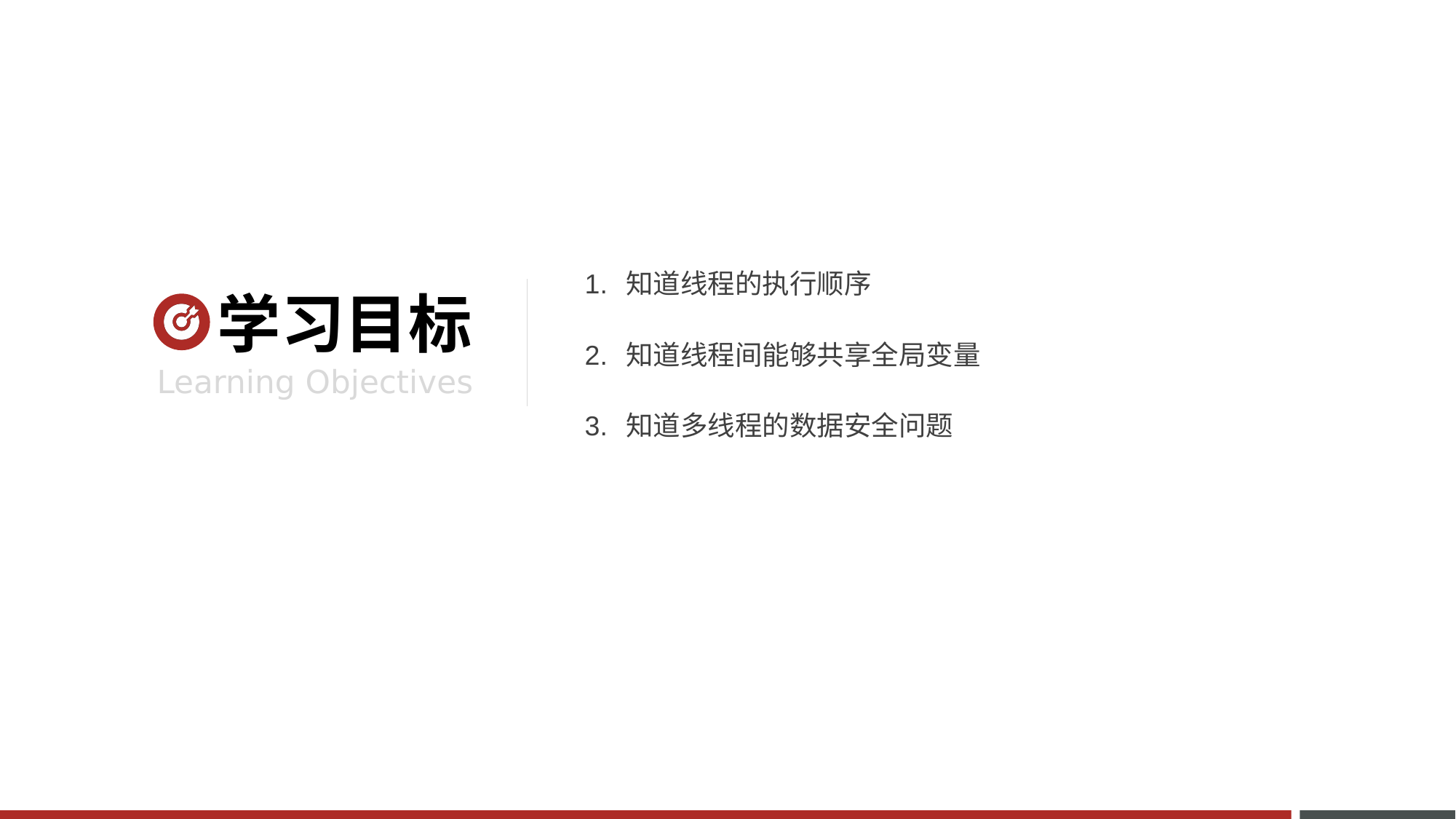

知道线程的执行顺序
知道线程间能够共享全局变量
知道多线程的数据安全问题